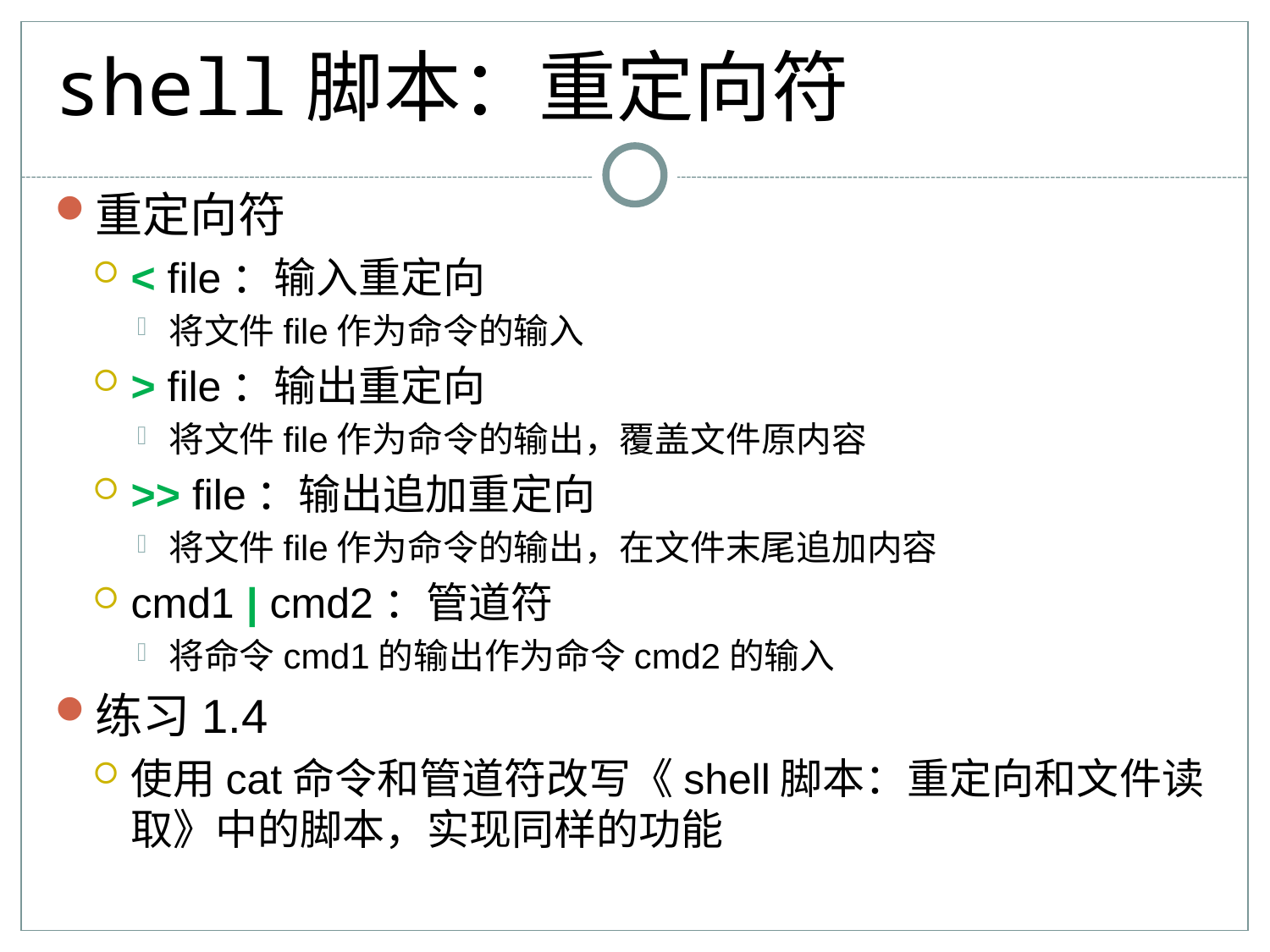

# shell脚本：重定向符
重定向符
< file：输入重定向
将文件file作为命令的输入
> file：输出重定向
将文件file作为命令的输出，覆盖文件原内容
>> file：输出追加重定向
将文件file作为命令的输出，在文件末尾追加内容
cmd1 | cmd2：管道符
将命令cmd1的输出作为命令cmd2的输入
练习1.4
使用cat命令和管道符改写《shell脚本：重定向和文件读取》中的脚本，实现同样的功能